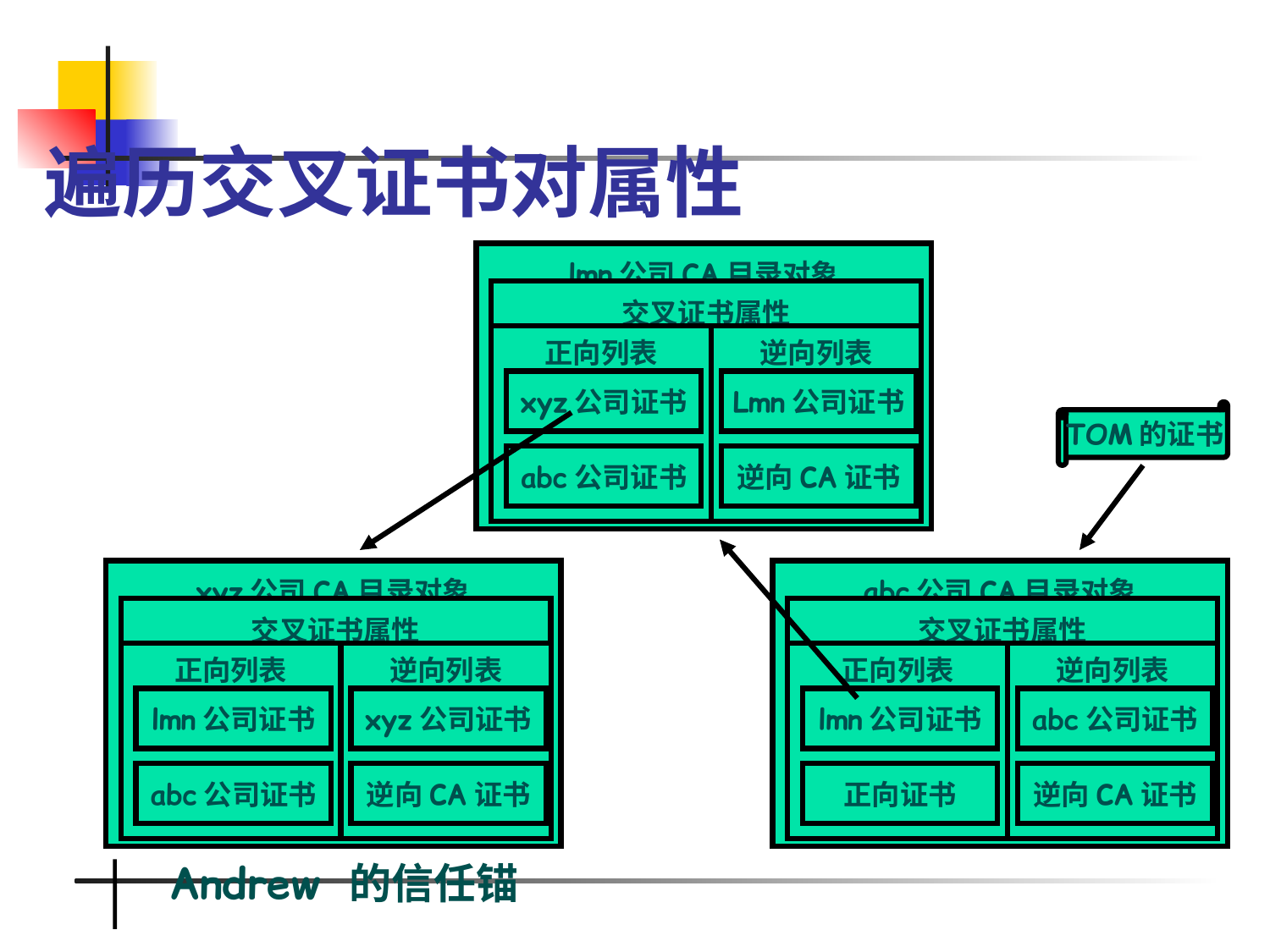

# 遍历交叉证书对属性
lmn公司CA目录对象

交叉证书属性

正向列表

逆向列表

xyz公司证书
Lmn公司证书
abc公司证书
逆向CA证书
TOM的证书

xyz公司CA目录对象

交叉证书属性

正向列表

逆向列表

lmn公司证书
xyz公司证书
abc公司证书
逆向CA证书
abc公司CA目录对象

交叉证书属性

正向列表

逆向列表

lmn公司证书
abc公司证书
正向证书
逆向CA证书
Andrew 的信任锚